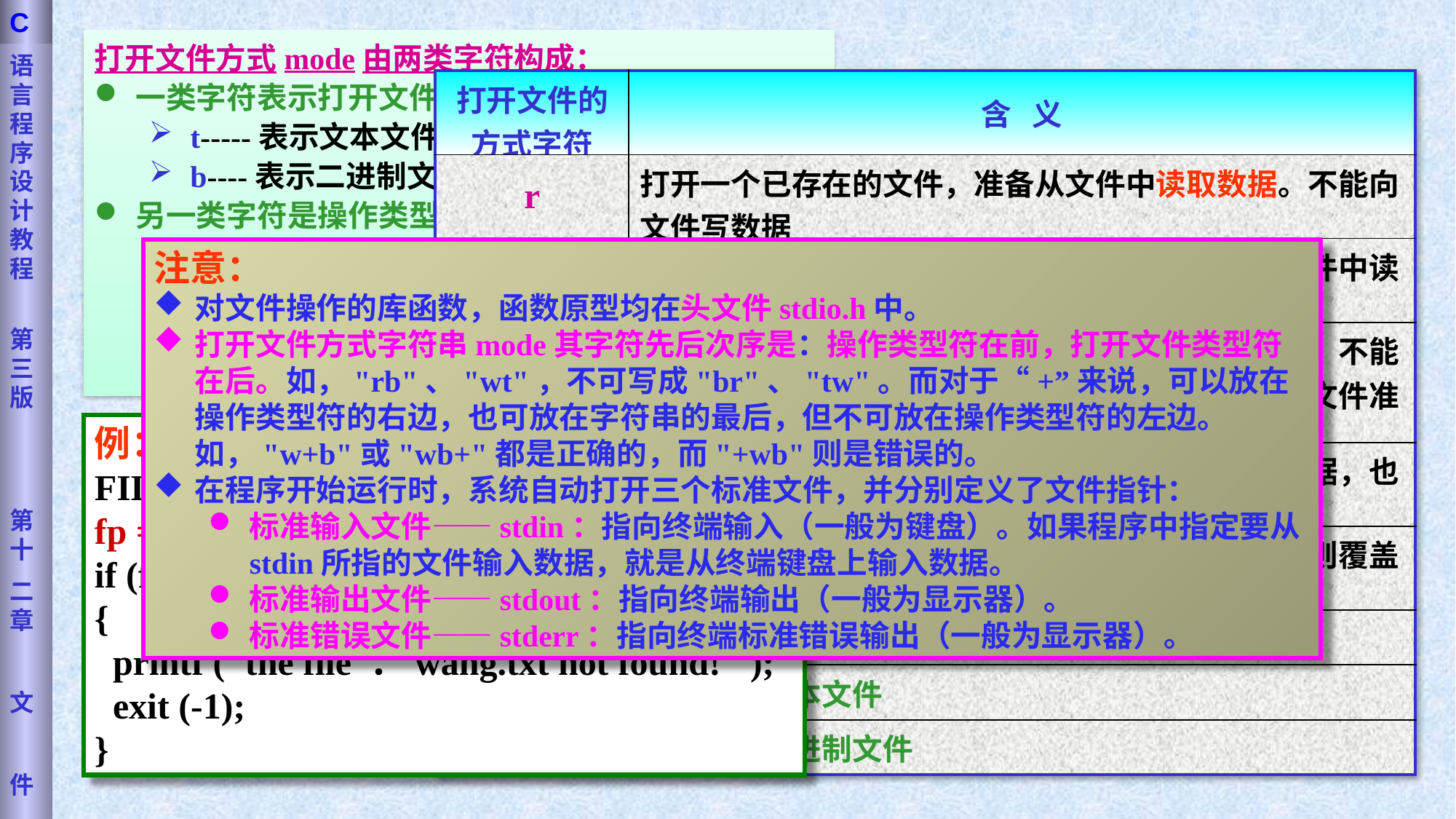

语言程序设计教程
第三版

第十
二章

文

件
C
打开文件方式mode由两类字符构成：
一类字符表示打开文件的类型
t-----表示文本文件（text，默认方式）
b----表示二进制文件（binary）
另一类字符是操作类型
r----表示从文件中读取数据（read）
w---表示向文件写入数据（write）
a----表示在文件尾追加数据（append）
+----表示文件可读可写
| 打开文件的方式字符 | 含 义 |
| --- | --- |
| r | 打开一个已存在的文件，准备从文件中读取数据。不能向文件写数据 |
| w | 创建一个新文件，准备向文件写入数据。不能从文件中读取数据。如果文件已经存在，这个文件将被覆盖 |
| a | 打开一个已存在的文件，准备在文件尾部追加数据。不能从文件中读取数据。如果文件不存在，则创建这个文件准备写入数据 |
| r+ | 打开一个已存在的文件，准备读写。既可以读取数据，也可以写入数据 |
| w+ | 创建一个新文件，准备读写。如果文件已经存在，则覆盖原文件 |
| a+ | 等价于a，但可从文件中读取数据 |
| t | 打开一个文本文件 |
| b | 打开一个二进制文件 |
注意：
对文件操作的库函数，函数原型均在头文件stdio.h中。
打开文件方式字符串mode其字符先后次序是：操作类型符在前，打开文件类型符在后。如，"rb"、"wt"，不可写成"br"、"tw"。而对于“+”来说，可以放在操作类型符的右边，也可放在字符串的最后，但不可放在操作类型符的左边。如，"w+b"或"wb+"都是正确的，而"+wb"则是错误的。
在程序开始运行时，系统自动打开三个标准文件，并分别定义了文件指针：
标准输入文件——stdin：指向终端输入（一般为键盘）。如果程序中指定要从stdin所指的文件输入数据，就是从终端键盘上输入数据。
标准输出文件——stdout：指向终端输出（一般为显示器）。
标准错误文件——stderr：指向终端标准错误输出（一般为显示器）。
以读的方式打开文本文件wang.txt
例：
FILE  *fp;
fp = fopen ("wang.txt", "r");
if (fp = = NULL)
{
  printf ("the file ：wang.txt not found! ");
  exit (-1);
}